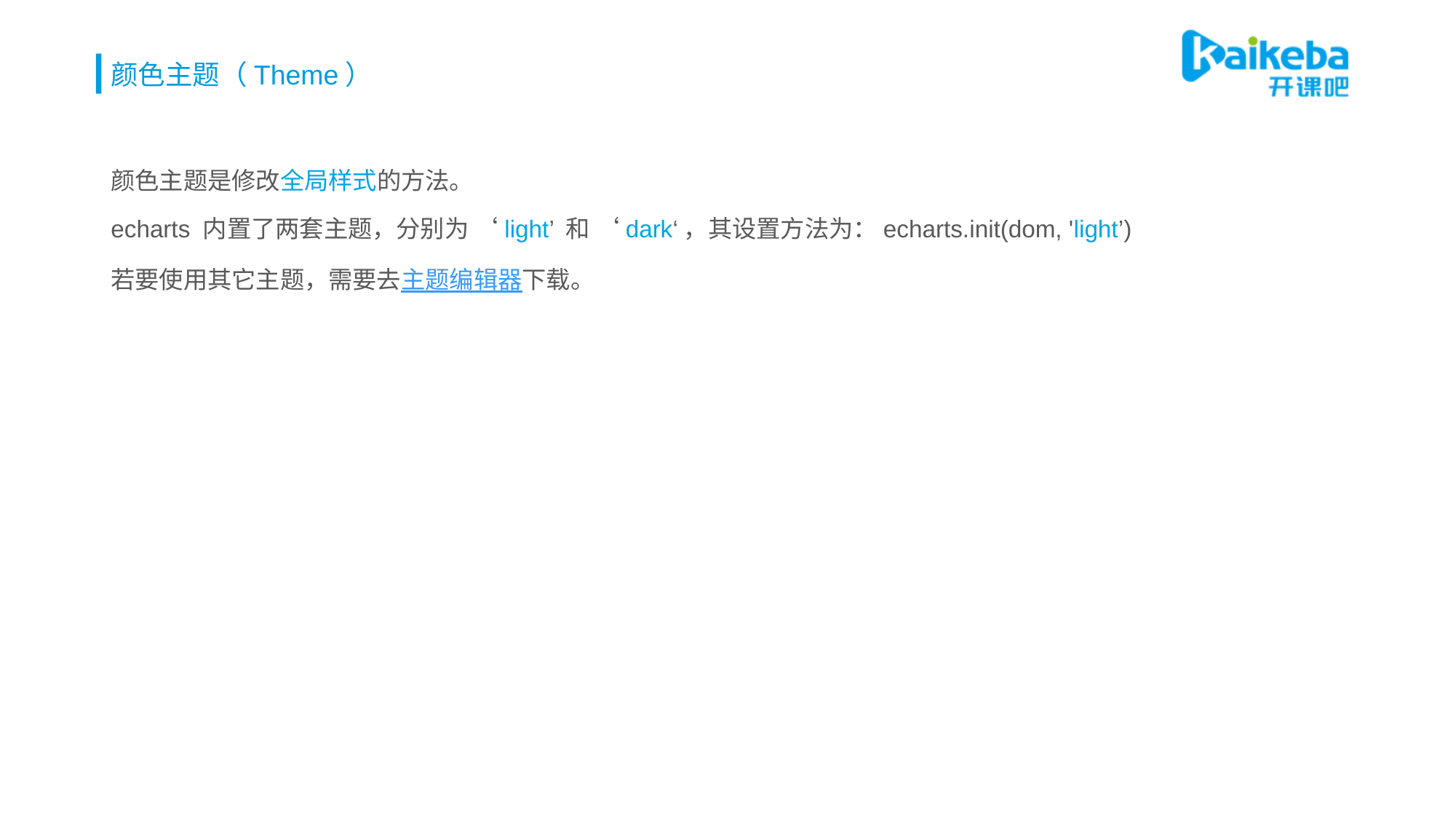

# 颜色主题（Theme）
颜色主题是修改全局样式的方法。
echarts 内置了两套主题，分别为 ‘light’ 和 ‘dark‘，其设置方法为：echarts.init(dom, 'light’)
若要使用其它主题，需要去主题编辑器下载。